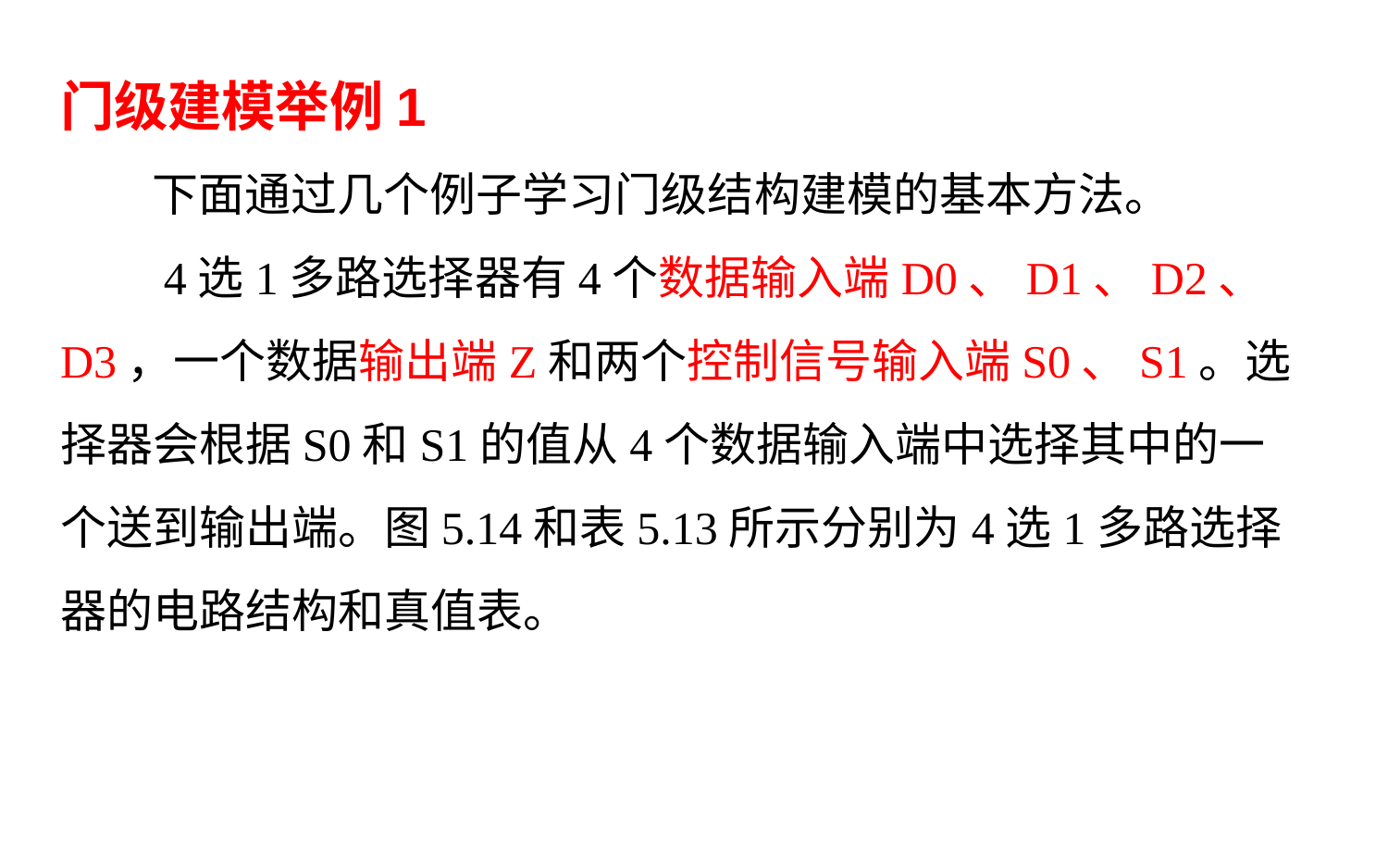

# 门级建模举例1 　　下面通过几个例子学习门级结构建模的基本方法。 　　4选1多路选择器有4个数据输入端D0、D1、D2、D3，一个数据输出端Z和两个控制信号输入端S0、S1。选择器会根据S0和S1的值从4个数据输入端中选择其中的一个送到输出端。图5.14和表5.13所示分别为4选1多路选择器的电路结构和真值表。